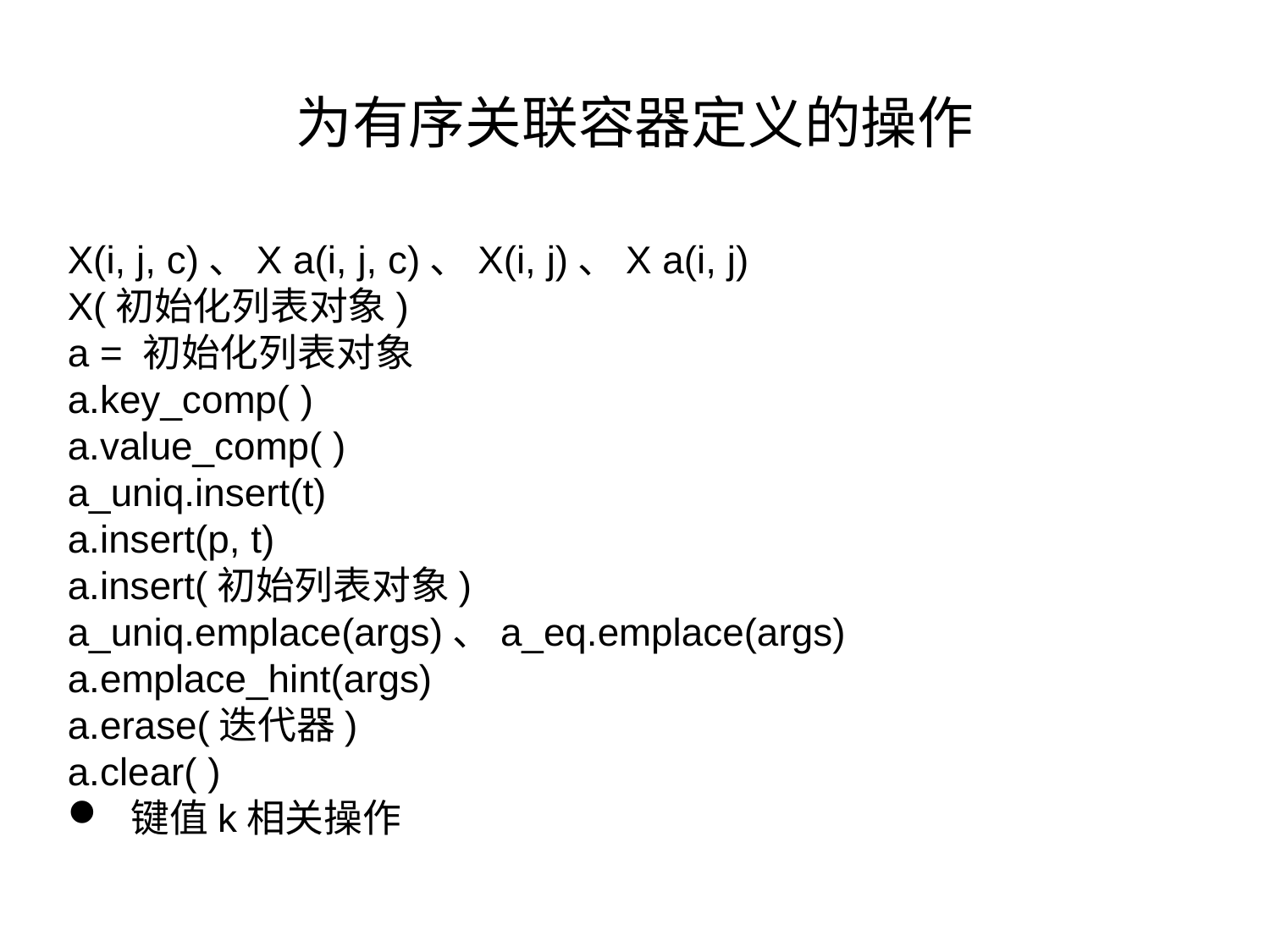

为有序关联容器定义的操作
X(i, j, c)、X a(i, j, c)、X(i, j)、X a(i, j)
X(初始化列表对象)
a = 初始化列表对象
a.key_comp( )
a.value_comp( )
a_uniq.insert(t)
a.insert(p, t)
a.insert(初始列表对象)
a_uniq.emplace(args)、a_eq.emplace(args)
a.emplace_hint(args)
a.erase(迭代器)
a.clear( )
键值k相关操作